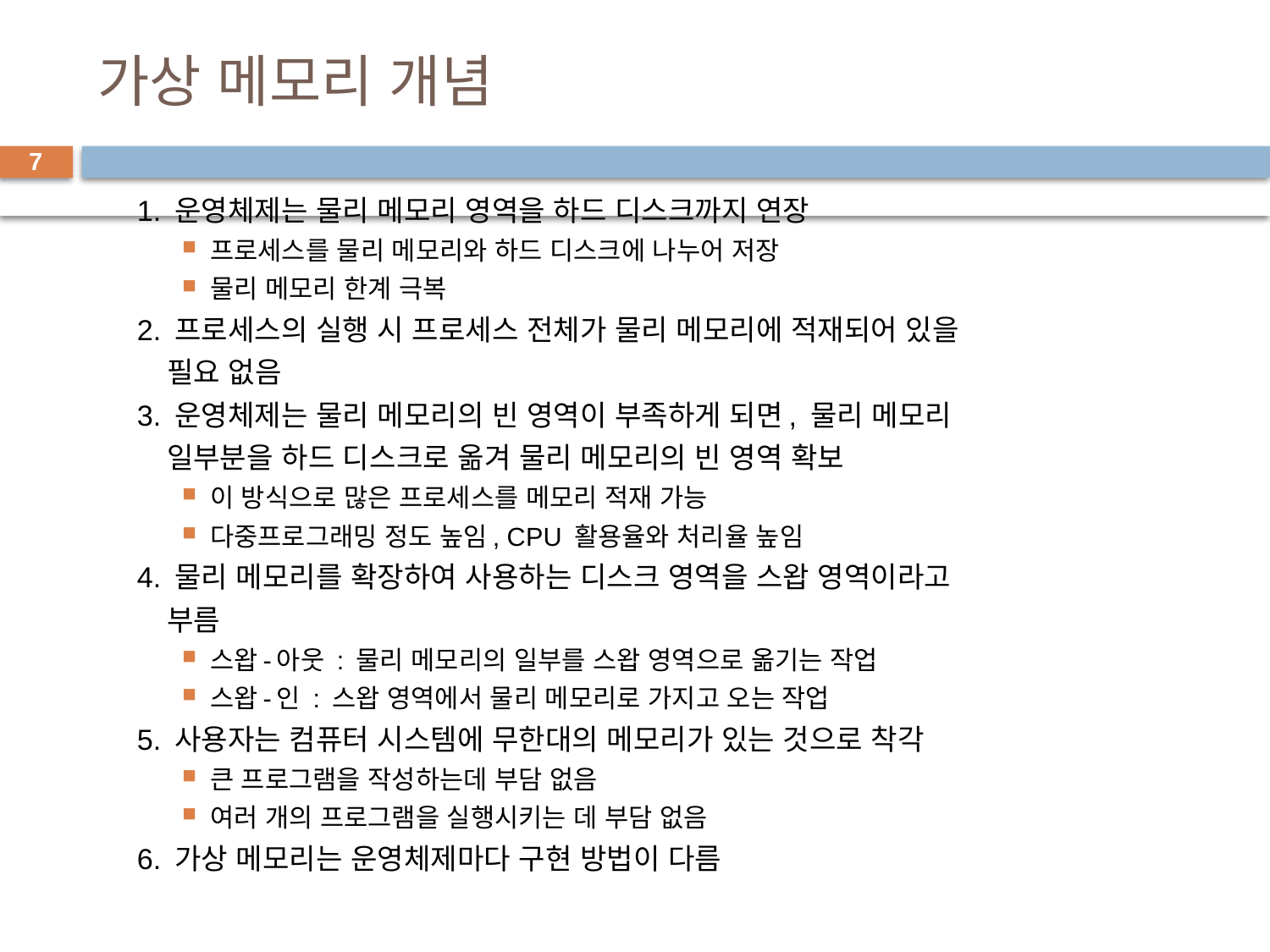

# 가상 메모리 개념
7
1. 운영체제는 물리 메모리 영역을 하드 디스크까지 연장
프로세스를 물리 메모리와 하드 디스크에 나누어 저장
물리 메모리 한계 극복
2. 프로세스의 실행 시 프로세스 전체가 물리 메모리에 적재되어 있을
   필요 없음
3. 운영체제는 물리 메모리의 빈 영역이 부족하게 되면, 물리 메모리
   일부분을 하드 디스크로 옮겨 물리 메모리의 빈 영역 확보
이 방식으로 많은 프로세스를 메모리 적재 가능
다중프로그래밍 정도 높임, CPU 활용율와 처리율 높임
4. 물리 메모리를 확장하여 사용하는 디스크 영역을 스왑 영역이라고
   부름
스왑-아웃 : 물리 메모리의 일부를 스왑 영역으로 옮기는 작업
스왑-인 : 스왑 영역에서 물리 메모리로 가지고 오는 작업
5. 사용자는 컴퓨터 시스템에 무한대의 메모리가 있는 것으로 착각
큰 프로그램을 작성하는데 부담 없음
여러 개의 프로그램을 실행시키는 데 부담 없음
6. 가상 메모리는 운영체제마다 구현 방법이 다름